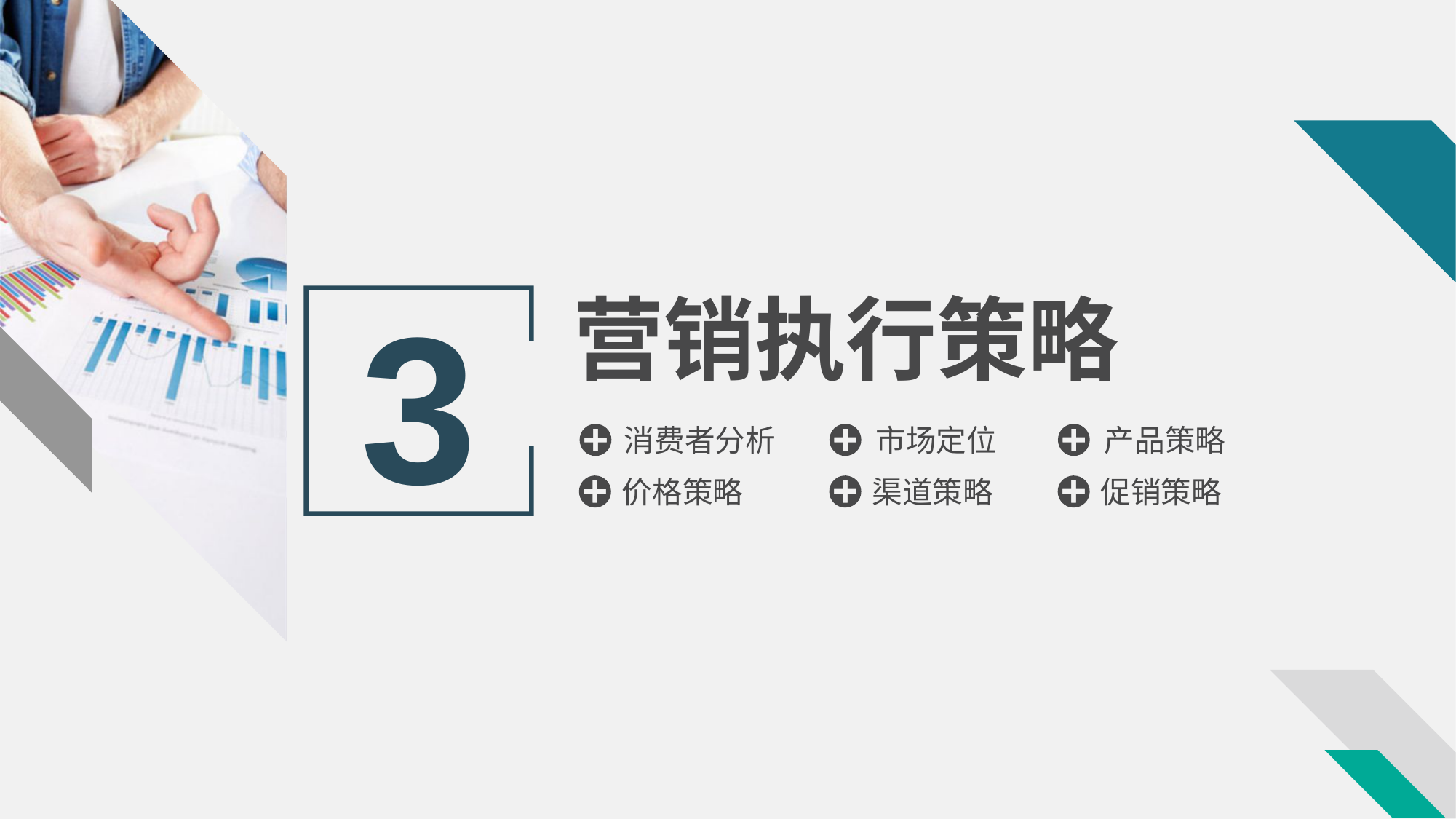

3
营销执行策略

消费者分析
市场定位
产品策略

价格策略
渠道策略
促销策略